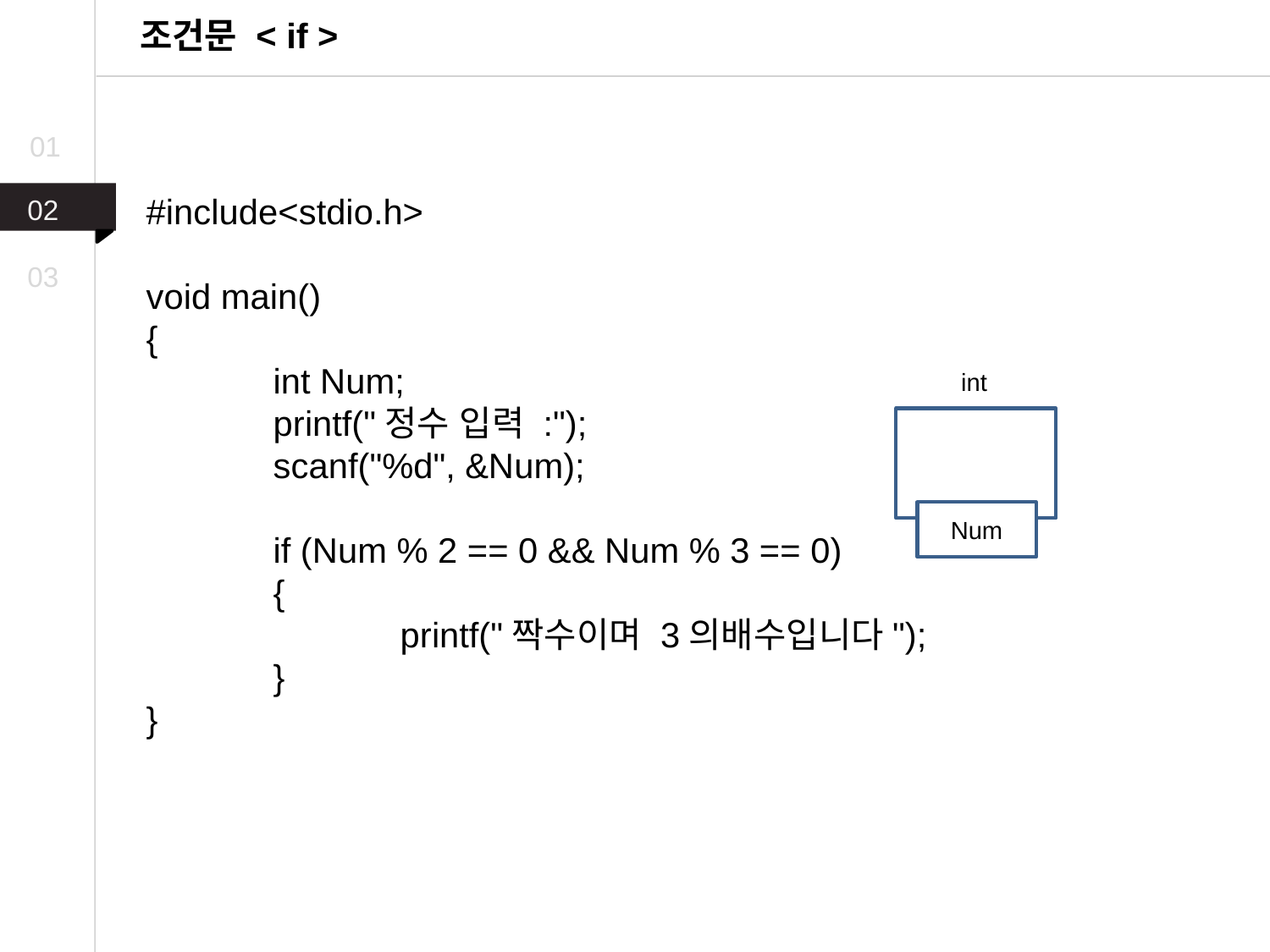

조건문 < if >
01

#include<stdio.h>

void main()
{
	int Num;
	printf("정수 입력 :");
	scanf("%d", &Num);

	if (Num % 2 == 0 && Num % 3 == 0)
	{
		printf("짝수이며 3의배수입니다");
	}
}
02

03
int

Num